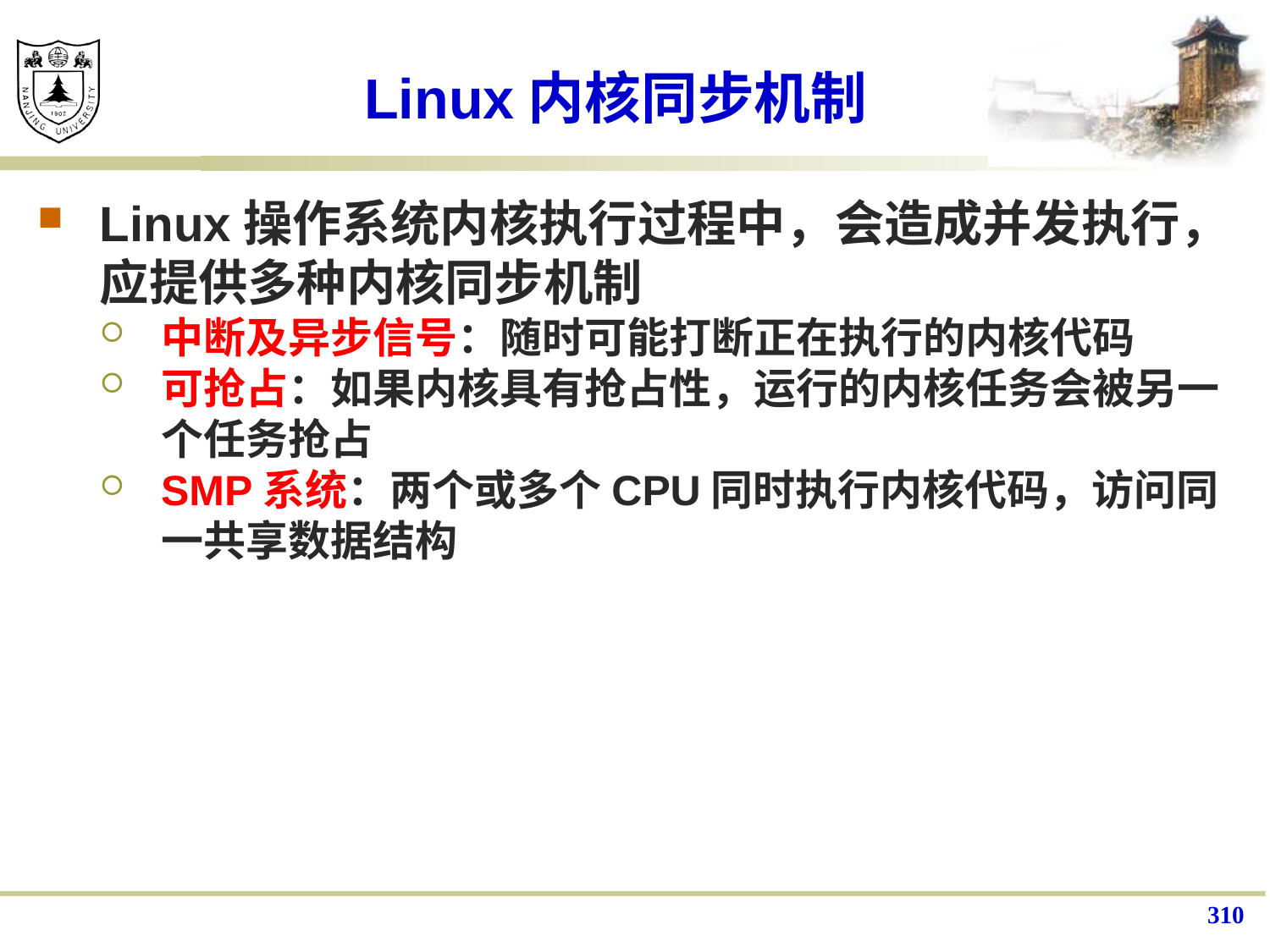

# Linux内核同步机制
Linux操作系统内核执行过程中，会造成并发执行，应提供多种内核同步机制
中断及异步信号：随时可能打断正在执行的内核代码
可抢占：如果内核具有抢占性，运行的内核任务会被另一个任务抢占
SMP系统：两个或多个CPU同时执行内核代码，访问同一共享数据结构

310